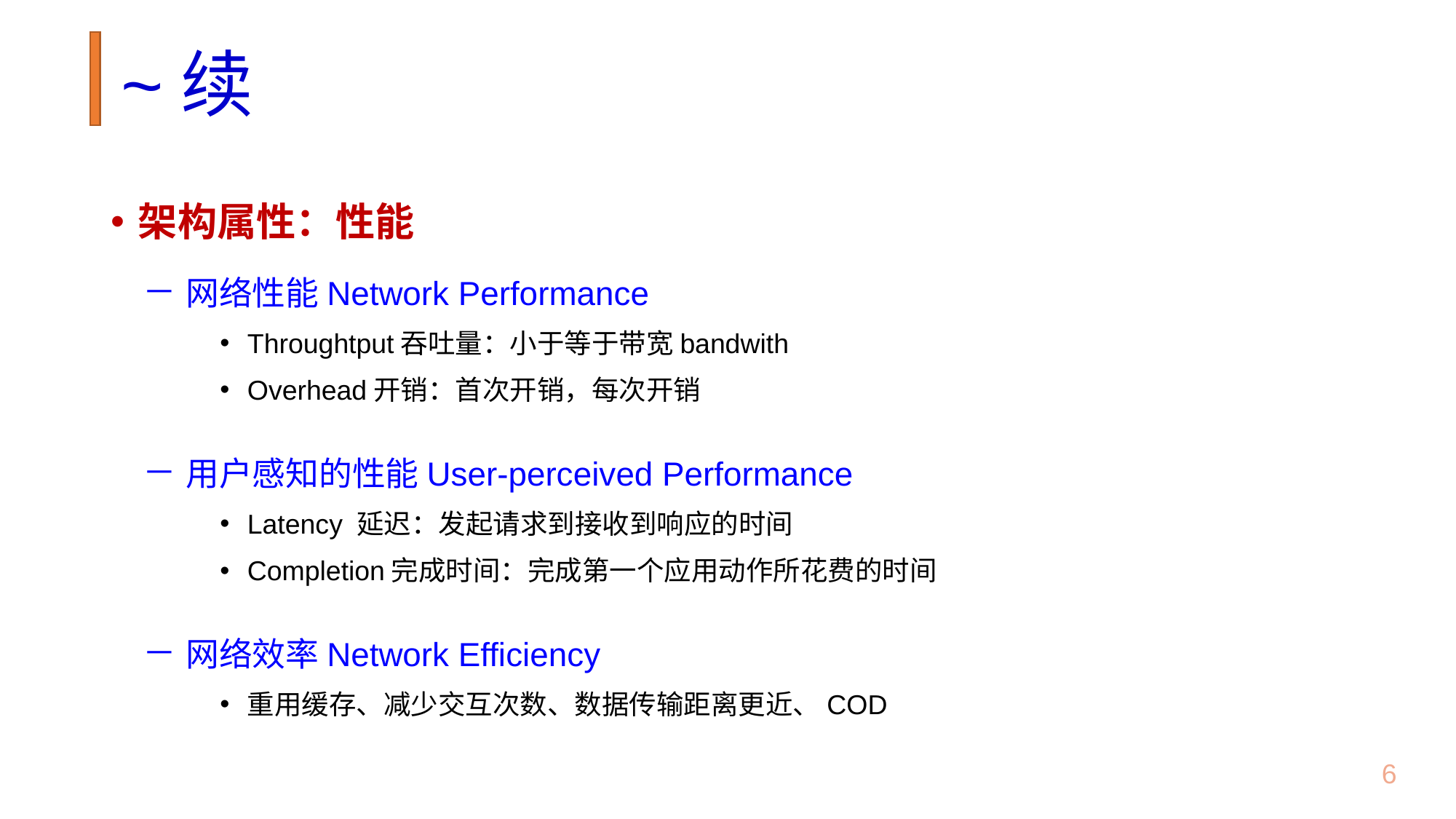

# ~续
架构属性：性能
网络性能Network Performance
Throughtput吞吐量：小于等于带宽bandwith
Overhead开销：首次开销，每次开销

用户感知的性能User-perceived Performance
Latency 延迟：发起请求到接收到响应的时间
Completion完成时间：完成第一个应用动作所花费的时间

网络效率Network Efficiency
重用缓存、减少交互次数、数据传输距离更近、COD
6